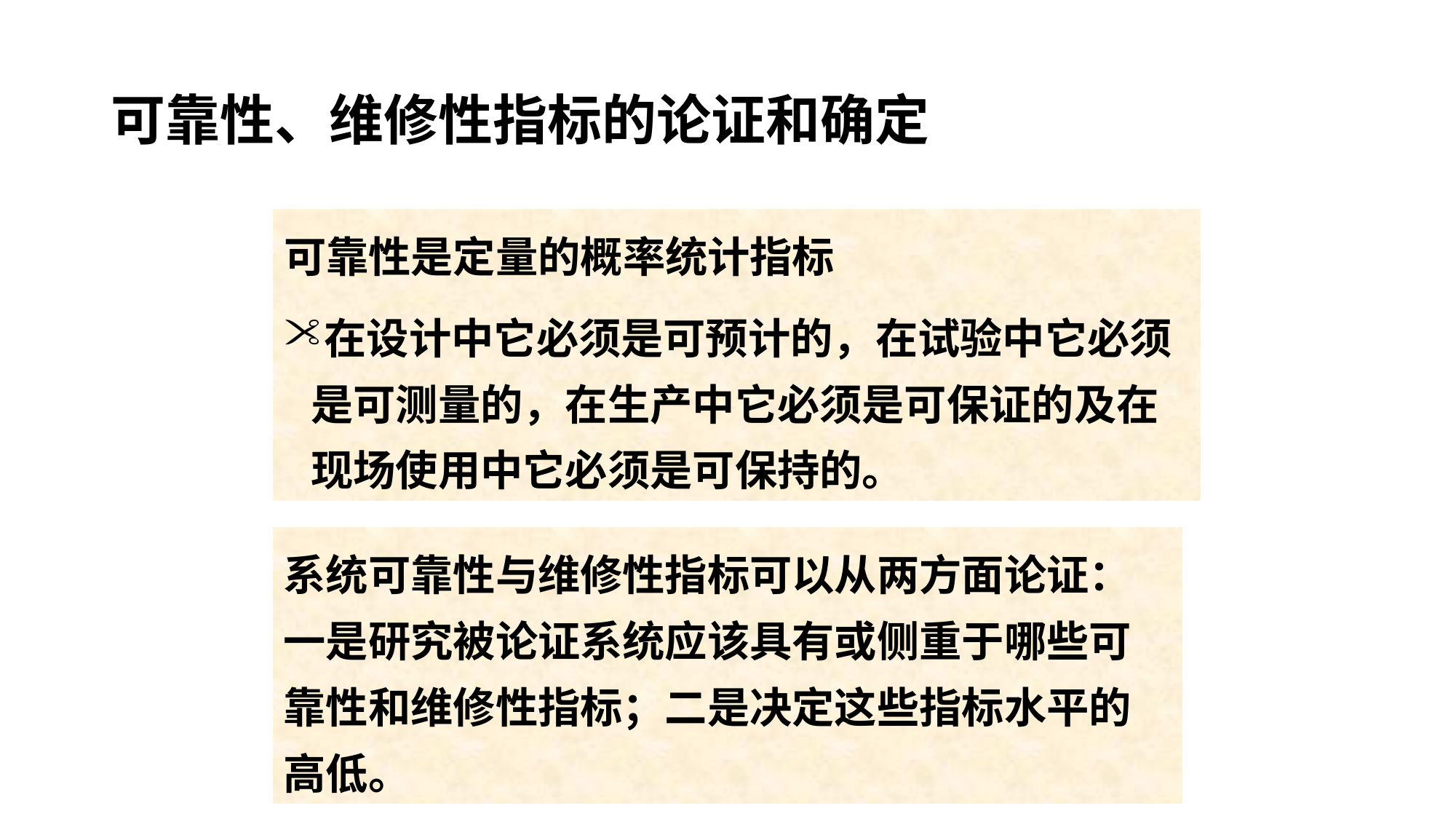

# 可靠性、维修性指标的论证和确定
可靠性是定量的概率统计指标
在设计中它必须是可预计的，在试验中它必须是可测量的，在生产中它必须是可保证的及在现场使用中它必须是可保持的。
系统可靠性与维修性指标可以从两方面论证：一是研究被论证系统应该具有或侧重于哪些可靠性和维修性指标；二是决定这些指标水平的高低。